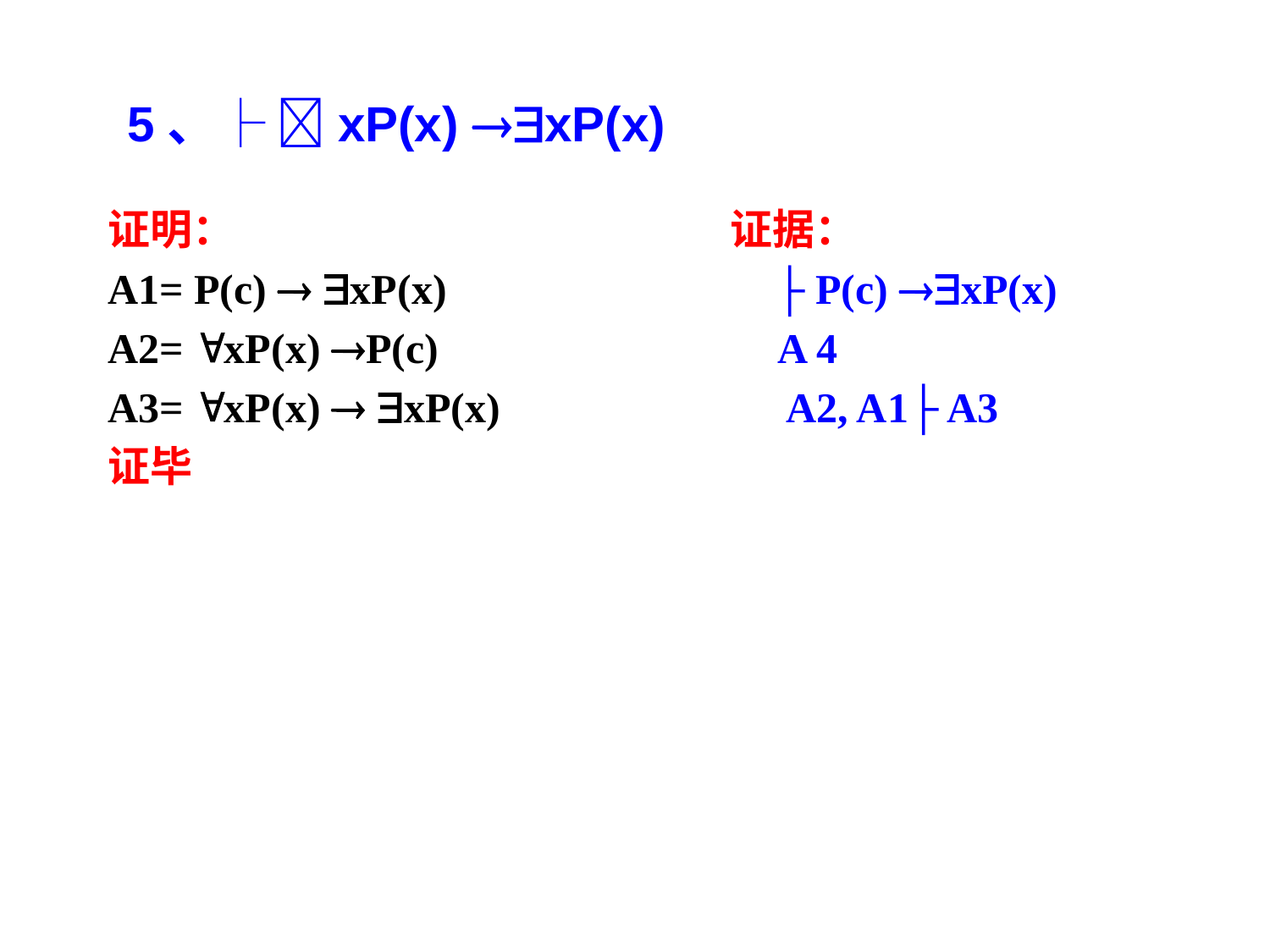

5、├ ∀xP(x) →∃xP(x)
证明：                                                    证据：
A1= P(c) → ∃xP(x)                               ├ P(c) →∃xP(x)
A2= ∀xP(x) →P(c)                                A 4
A3= ∀xP(x) → ∃xP(x)                           A2, A1├ A3
证毕